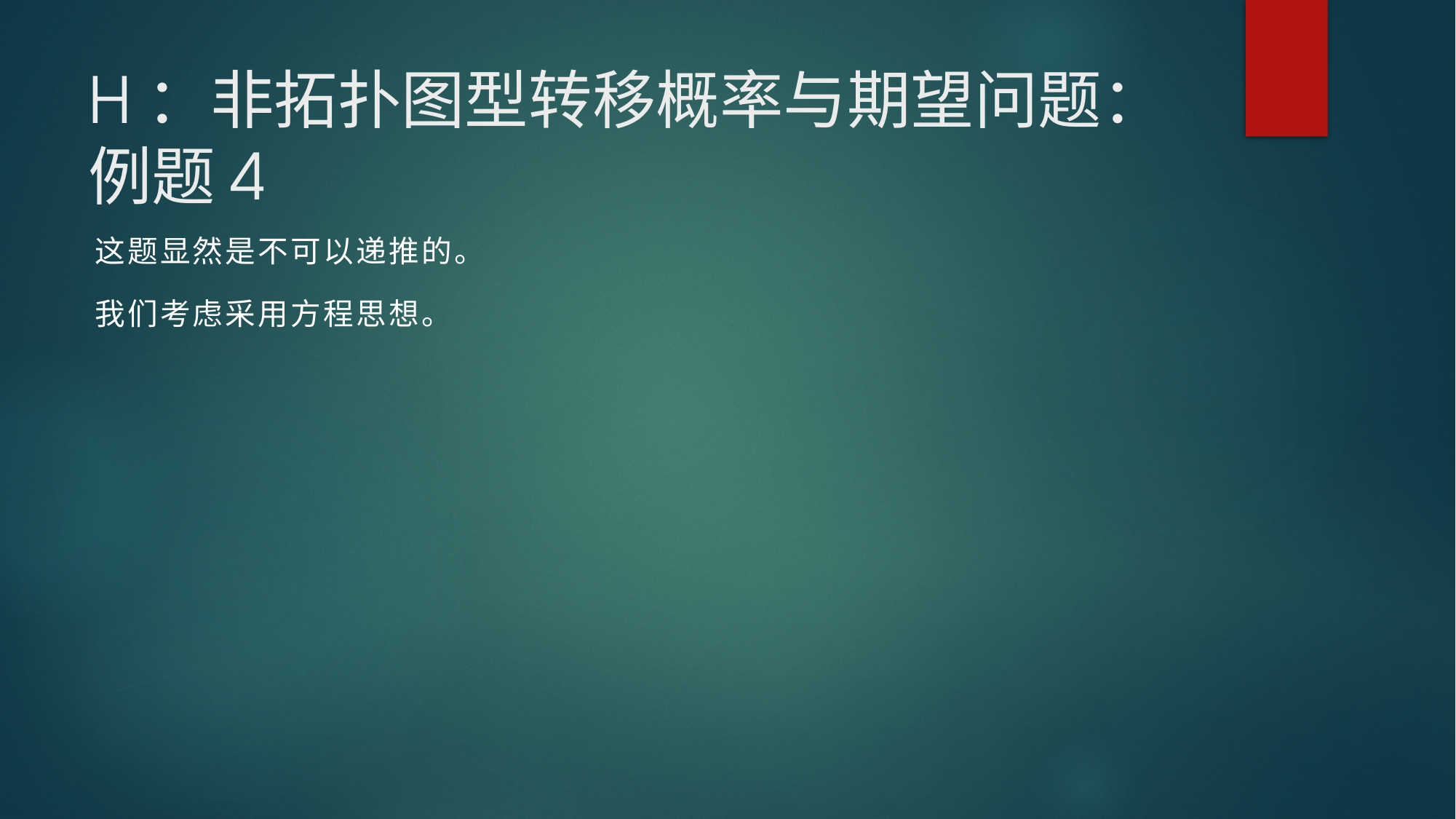

# H：非拓扑图型转移概率与期望问题：例题4
这题显然是不可以递推的。
我们考虑采用方程思想。